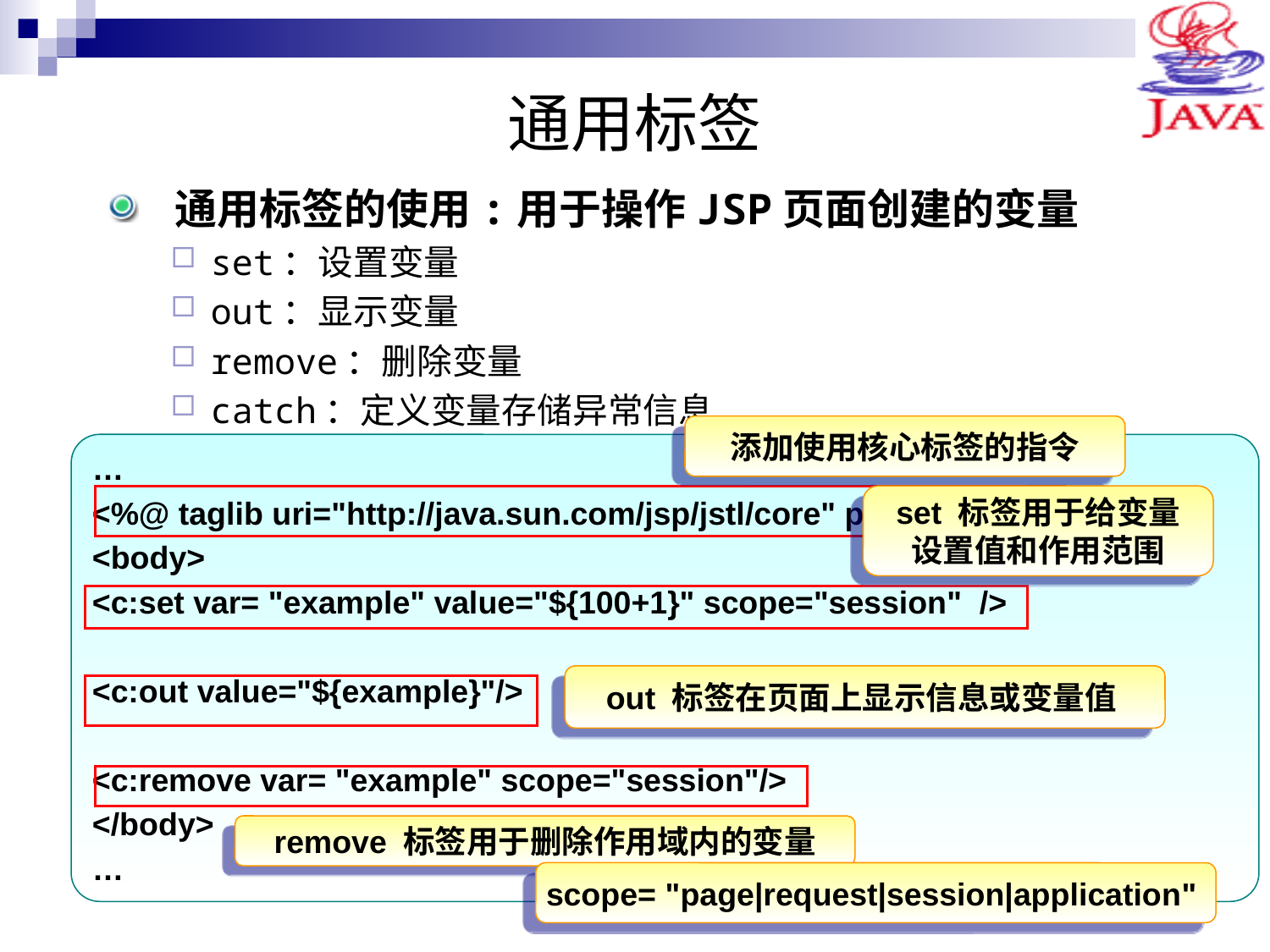

# 通用标签
 通用标签的使用:用于操作JSP页面创建的变量
set：设置变量
out：显示变量
remove：删除变量
catch：定义变量存储异常信息
添加使用核心标签的指令
…
<%@ taglib uri="http://java.sun.com/jsp/jstl/core" prefix="c"%>
<body>
<c:set var= "example" value="${100+1}" scope="session"  />

<c:out value="${example}"/>

<c:remove var= "example" scope="session"/>
</body>
…
set 标签用于给变量
设置值和作用范围

out 标签在页面上显示信息或变量值

remove 标签用于删除作用域内的变量
scope= "page|request|session|application"